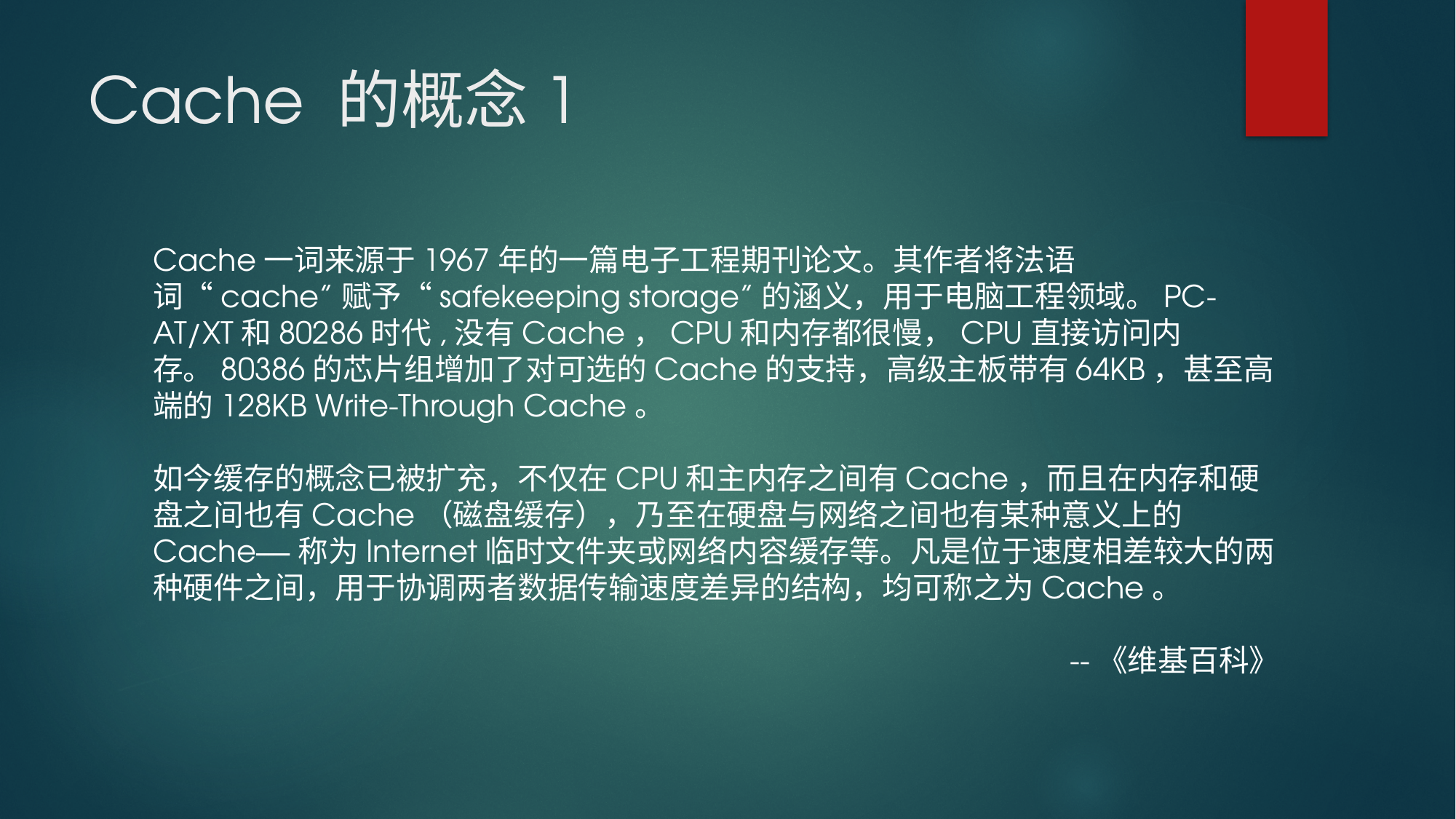

# Cache 的概念1
Cache一词来源于1967年的一篇电子工程期刊论文。其作者将法语词“cache”赋予“safekeeping storage”的涵义，用于电脑工程领域。PC-AT/XT和80286时代,没有Cache，CPU和内存都很慢，CPU直接访问内存。80386的芯片组增加了对可选的Cache的支持，高级主板带有64KB，甚至高端的128KB Write-Through Cache。

如今缓存的概念已被扩充，不仅在CPU和主内存之间有Cache，而且在内存和硬盘之间也有Cache（磁盘缓存），乃至在硬盘与网络之间也有某种意义上的Cache──称为Internet临时文件夹或网络内容缓存等。凡是位于速度相差较大的两种硬件之间，用于协调两者数据传输速度差异的结构，均可称之为Cache。

--《维基百科》